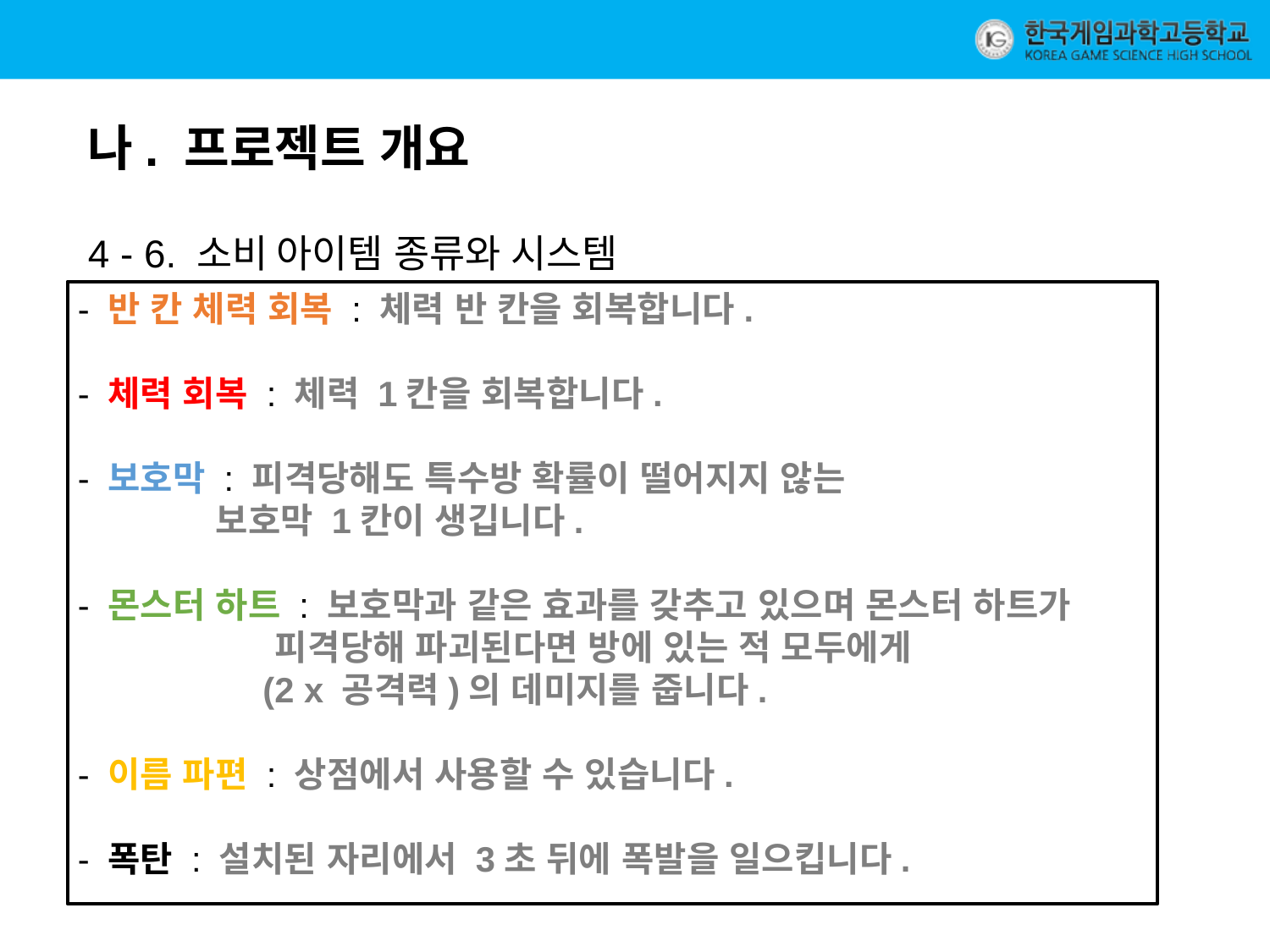

나. 프로젝트 개요
4 - 6. 소비 아이템 종류와 시스템
- 반 칸 체력 회복 : 체력 반 칸을 회복합니다.

- 체력 회복 : 체력 1칸을 회복합니다.

- 보호막 : 피격당해도 특수방 확률이 떨어지지 않는
             보호막 1칸이 생깁니다.

- 몬스터 하트 : 보호막과 같은 효과를 갖추고 있으며 몬스터 하트가
                   피격당해 파괴된다면 방에 있는 적 모두에게
                   (2 x 공격력)의 데미지를 줍니다.

- 이름 파편 : 상점에서 사용할 수 있습니다.

- 폭탄 : 설치된 자리에서 3초 뒤에 폭발을 일으킵니다.